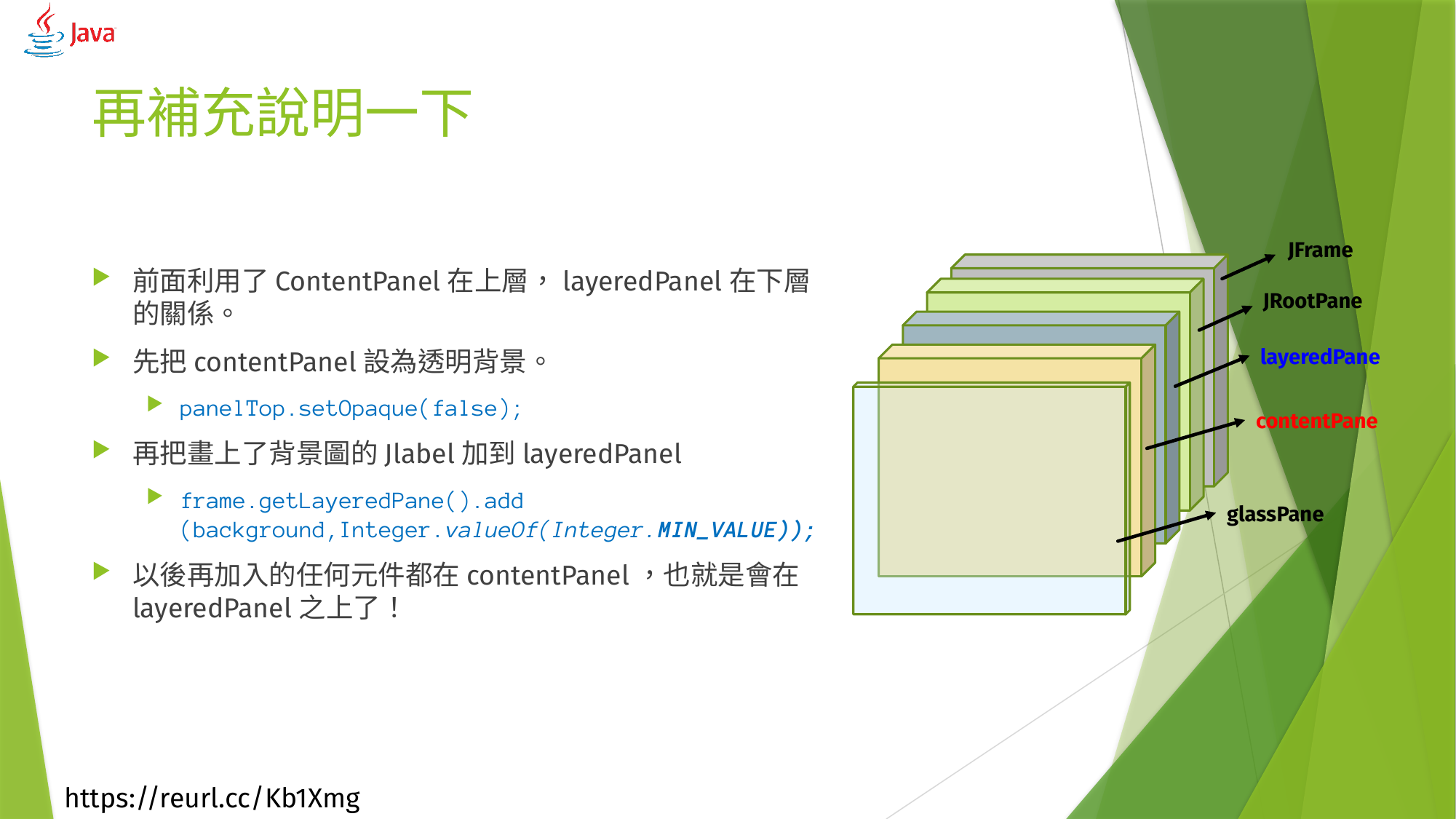

# 再補充說明一下
JFrame

JRootPane

layeredPane

contentPane
glassPane
前面利用了ContentPanel在上層，layeredPanel在下層的關係。
先把contentPanel設為透明背景。
panelTop.setOpaque(false);
再把畫上了背景圖的Jlabel加到layeredPanel
frame.getLayeredPane().add
(background,Integer.valueOf(Integer.MIN_VALUE));
以後再加入的任何元件都在contentPanel，也就是會在layeredPanel之上了！